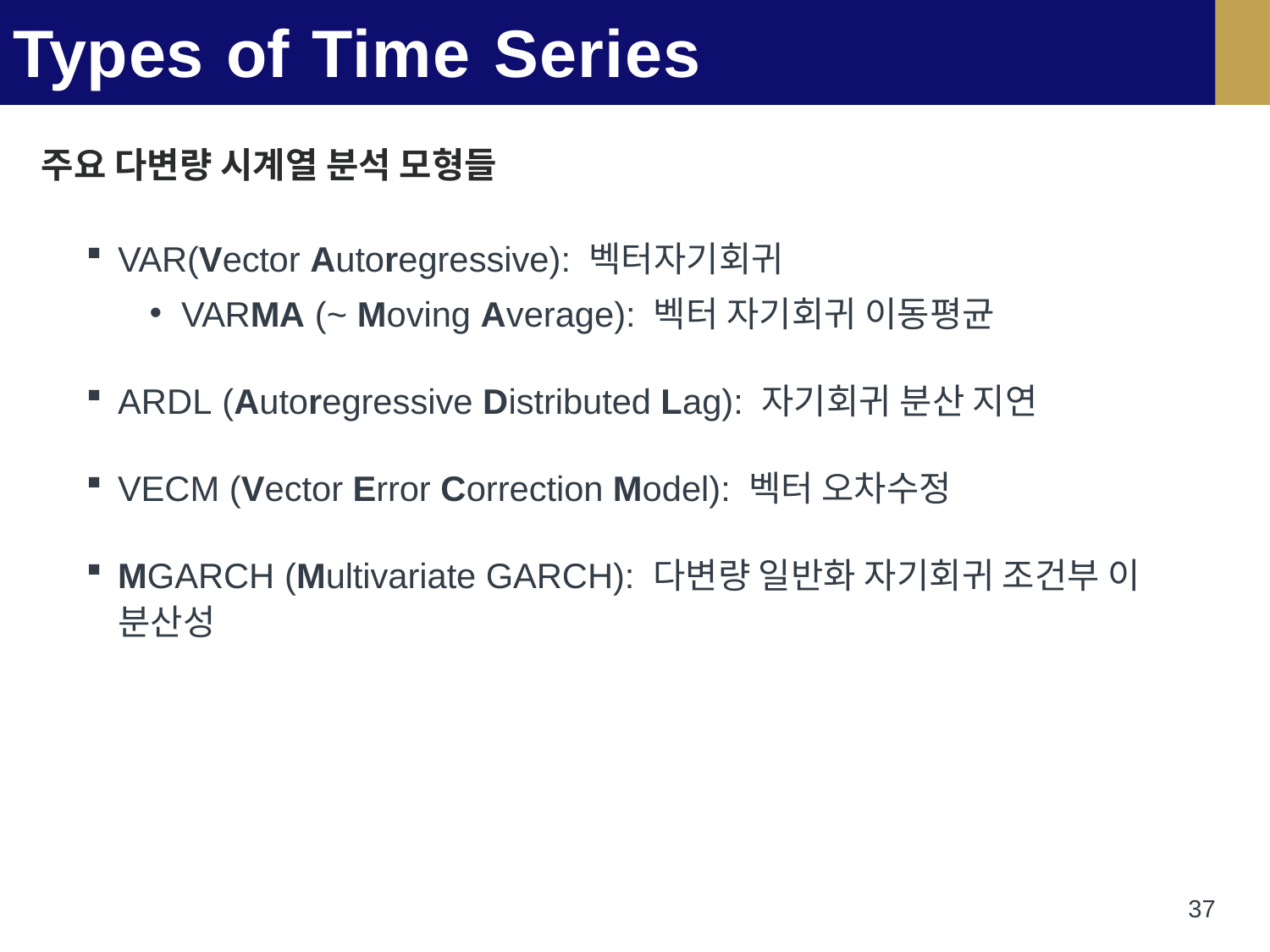

# Types of Time Series Analysis
주요 다변량 시계열 분석 모형들

VAR(Vector Autoregressive): 벡터자기회귀
VARMA (~ Moving Average): 벡터 자기회귀 이동평균

ARDL (Autoregressive Distributed Lag): 자기회귀 분산 지연

VECM (Vector Error Correction Model): 벡터 오차수정

MGARCH (Multivariate GARCH): 다변량 일반화 자기회귀 조건부 이
분산성
37